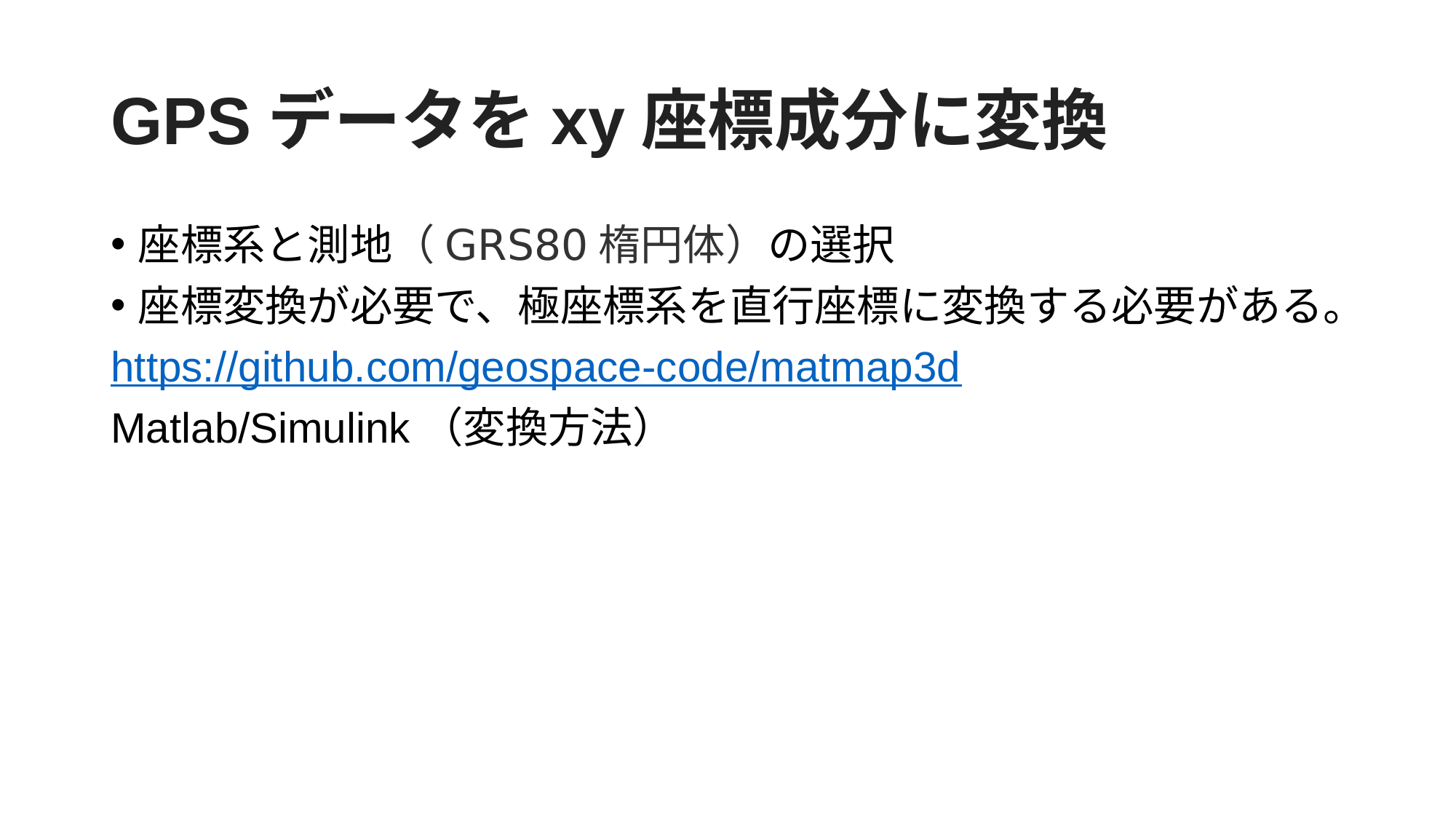

# GPSデータをxy座標成分に変換
座標系と測地（GRS80楕円体）の選択
座標変換が必要で、極座標系を直行座標に変換する必要がある。
https://github.com/geospace-code/matmap3d
Matlab/Simulink（変換方法）